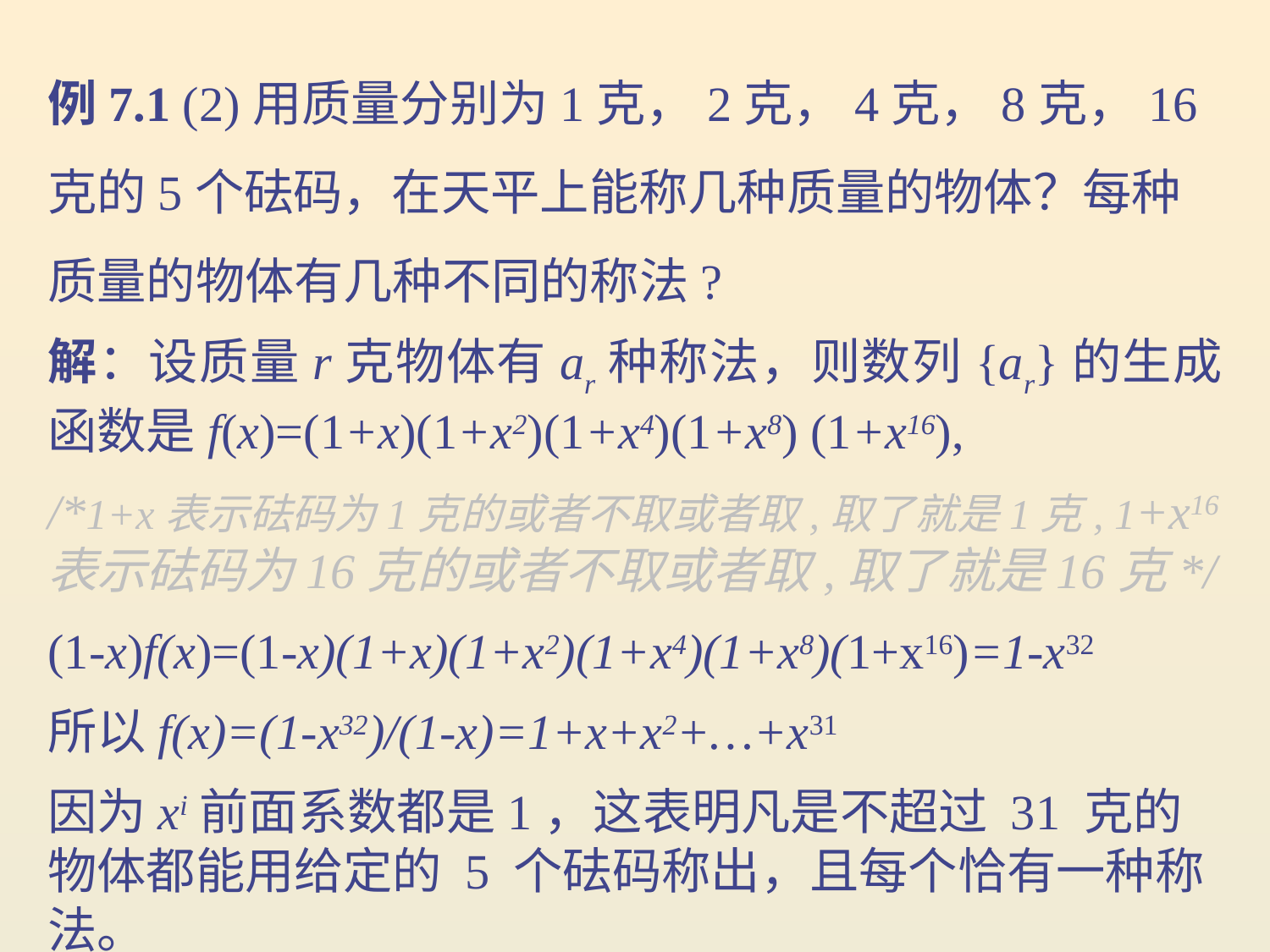

例7.1 (2)用质量分别为1克，2克，4克，8克，16克的5个砝码，在天平上能称几种质量的物体？每种质量的物体有几种不同的称法?
解：设质量r克物体有ar种称法，则数列{ar}的生成函数是f(x)=(1+x)(1+x2)(1+x4)(1+x8) (1+x16),
/*1+x表示砝码为1克的或者不取或者取,取了就是1克, 1+x16表示砝码为16克的或者不取或者取,取了就是16克*/
(1-x)f(x)=(1-x)(1+x)(1+x2)(1+x4)(1+x8)(1+x16)=1-x32
所以f(x)=(1-x32)/(1-x)=1+x+x2+…+x31
因为xi前面系数都是1，这表明凡是不超过 31 克的物体都能用给定的 5 个砝码称出，且每个恰有一种称法。